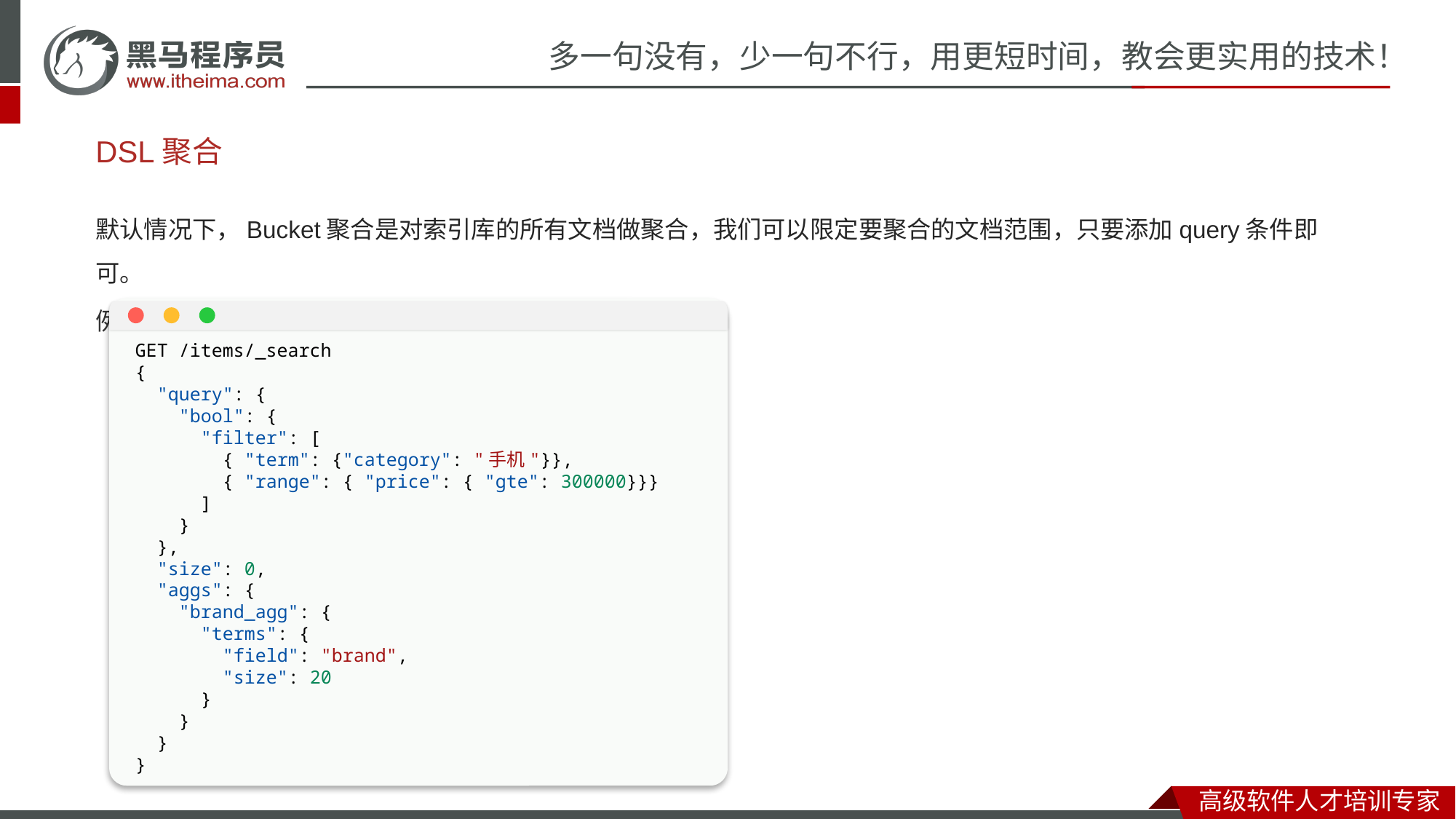

# DSL聚合
默认情况下，Bucket聚合是对索引库的所有文档做聚合，我们可以限定要聚合的文档范围，只要添加query条件即可。
例如，我想知道价格高于3000元的手机品牌有哪些：

GET /items/_search
{
  "query": {
    "bool": {
      "filter": [
        { "term": {"category": "手机"}},
        { "range": { "price": { "gte": 300000}}}
      ]
    }
  },
  "size": 0,
  "aggs": {
    "brand_agg": {
      "terms": {
        "field": "brand",
        "size": 20
      }
    }
  }
}